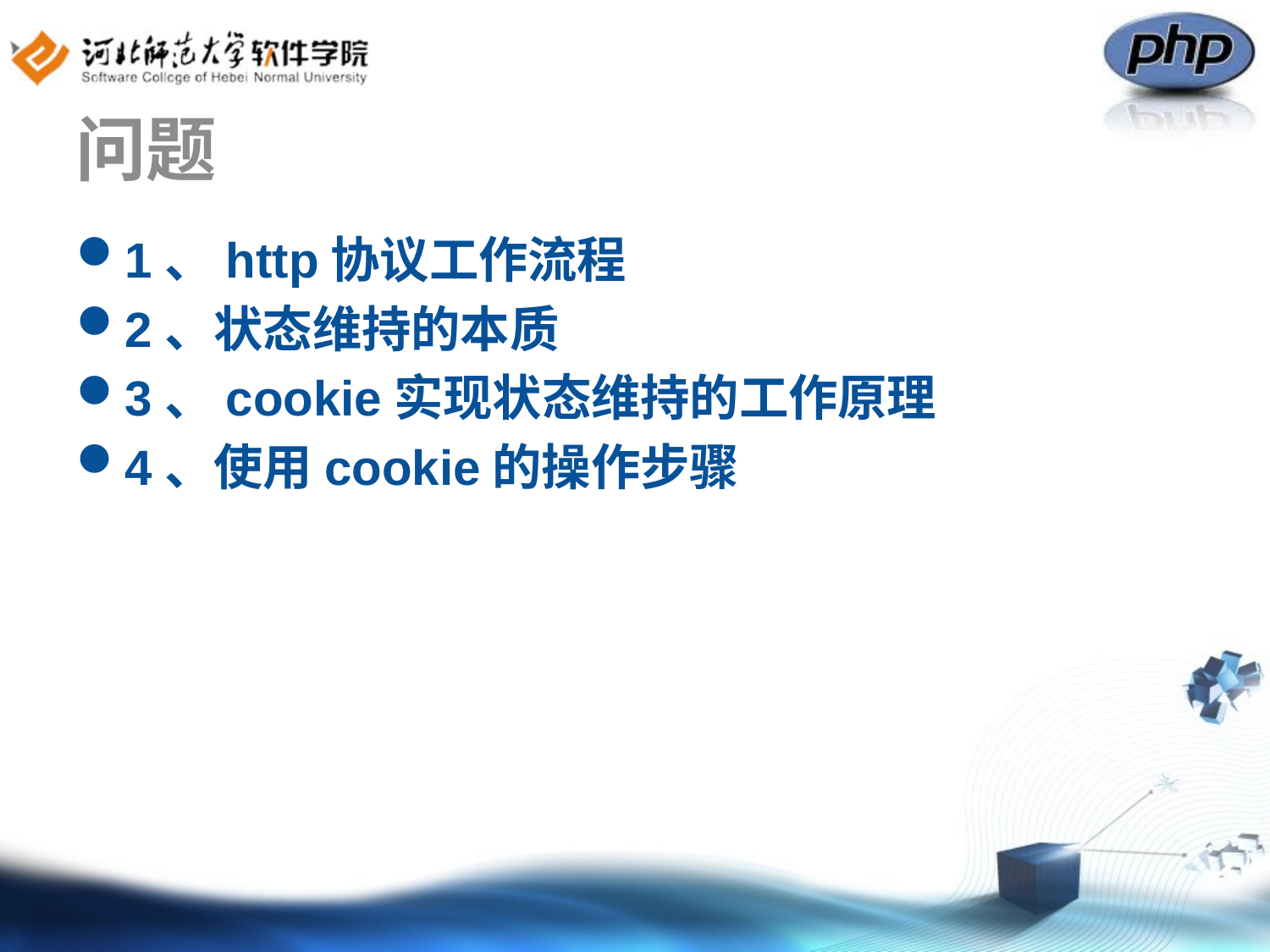

# 问题
1、http协议工作流程
2、状态维持的本质
3、cookie实现状态维持的工作原理
4、使用cookie的操作步骤